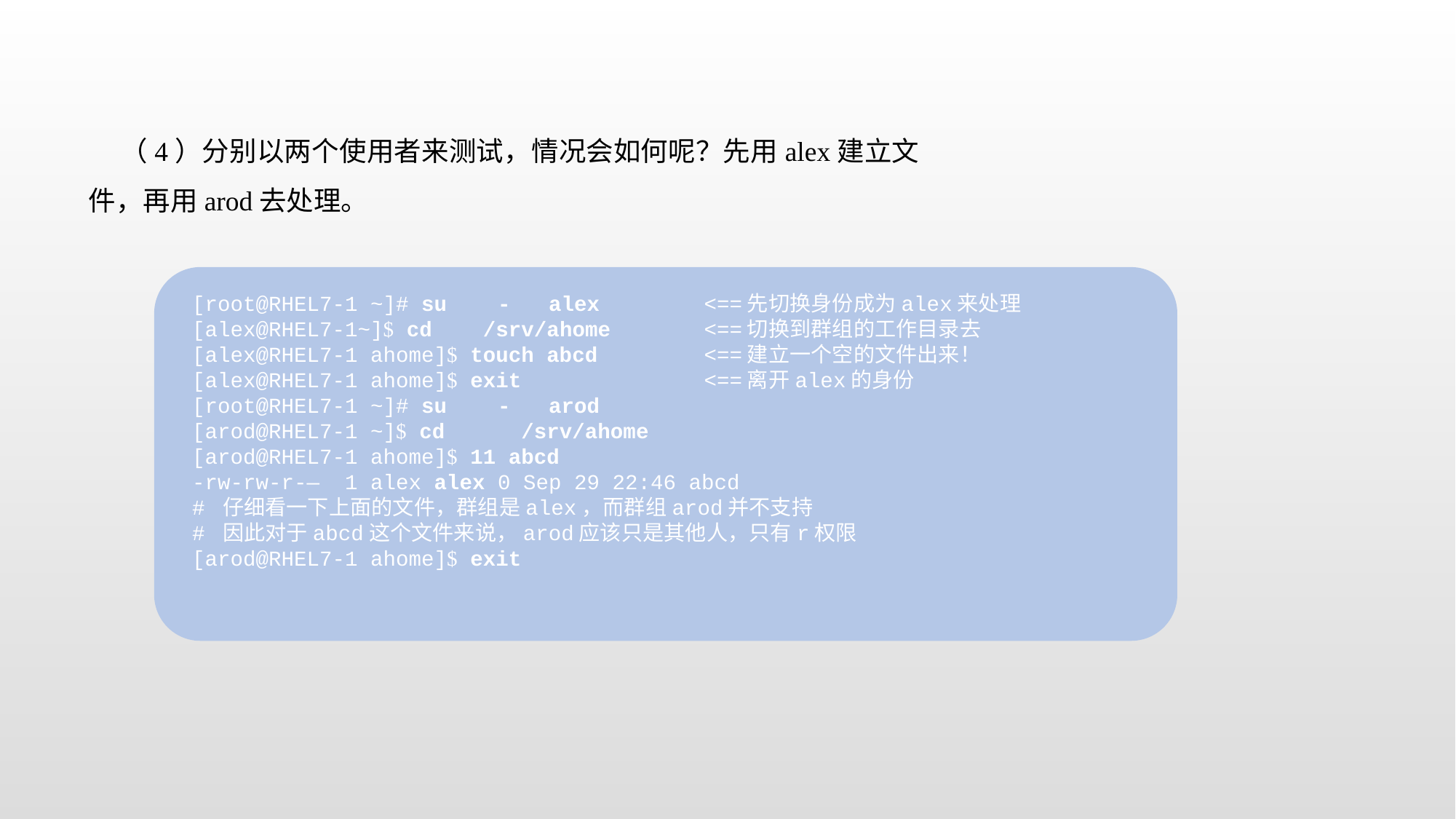

（4）分别以两个使用者来测试，情况会如何呢？先用alex建立文件，再用arod去处理。

[root@RHEL7-1 ~]# su    -   alex     	<==先切换身份成为alex来处理
[alex@RHEL7-1~]$ cd    /srv/ahome  	<==切换到群组的工作目录去
[alex@RHEL7-1 ahome]$ touch abcd  	<==建立一个空的文件出来！
[alex@RHEL7-1 ahome]$ exit    		<==离开alex的身份
[root@RHEL7-1 ~]# su    -   arod
[arod@RHEL7-1 ~]$ cd      /srv/ahome
[arod@RHEL7-1 ahome]$ 11 abcd
-rw-rw-r-—  1 alex alex 0 Sep 29 22:46 abcd
# 仔细看一下上面的文件，群组是alex，而群组arod并不支持
# 因此对于abcd这个文件来说，arod应该只是其他人，只有r权限
[arod@RHEL7-1 ahome]$ exit
3